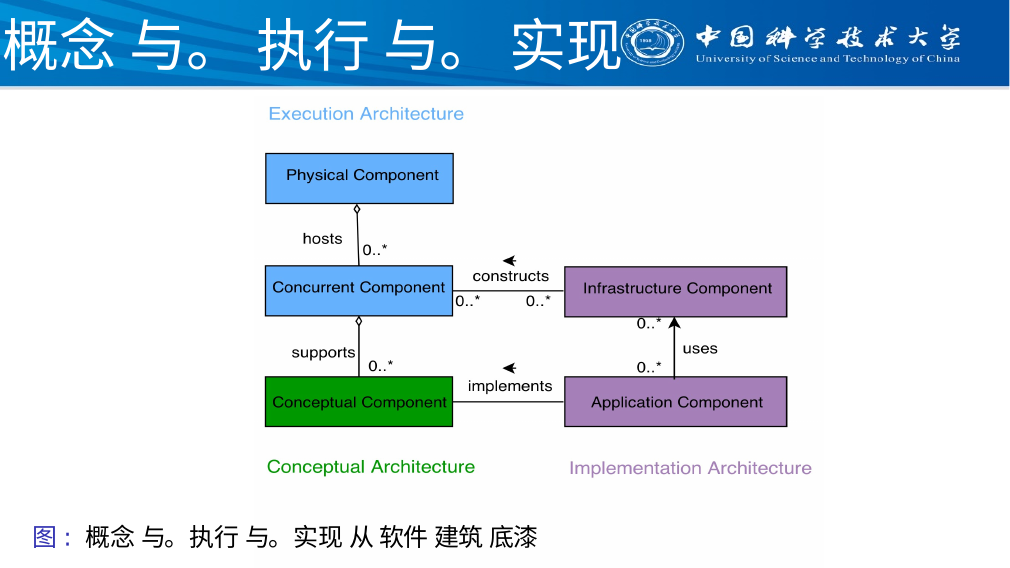

# 概念 与。 执行 与。 实现

图: 概念 与。执行 与。实现 从 软件 建筑 底漆